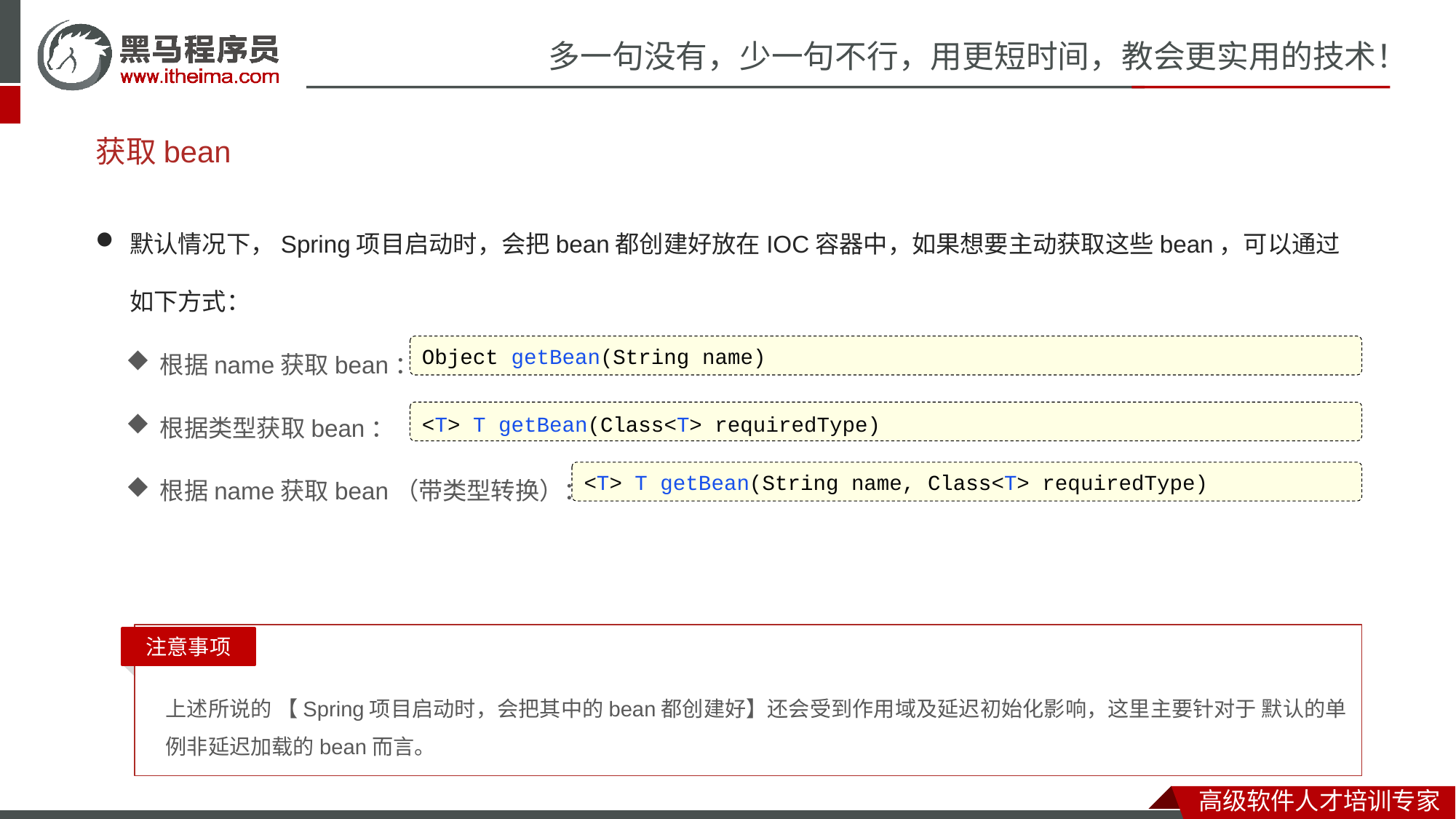

# 获取bean
默认情况下，Spring项目启动时，会把bean都创建好放在IOC容器中，如果想要主动获取这些bean，可以通过如下方式：
根据name获取bean：
根据类型获取bean：
根据name获取bean（带类型转换）：
Object getBean(String name)
<T> T getBean(Class<T> requiredType)
<T> T getBean(String name, Class<T> requiredType)

注意事项

上述所说的 【Spring项目启动时，会把其中的bean都创建好】还会受到作用域及延迟初始化影响，这里主要针对于 默认的单例非延迟加载的bean而言。